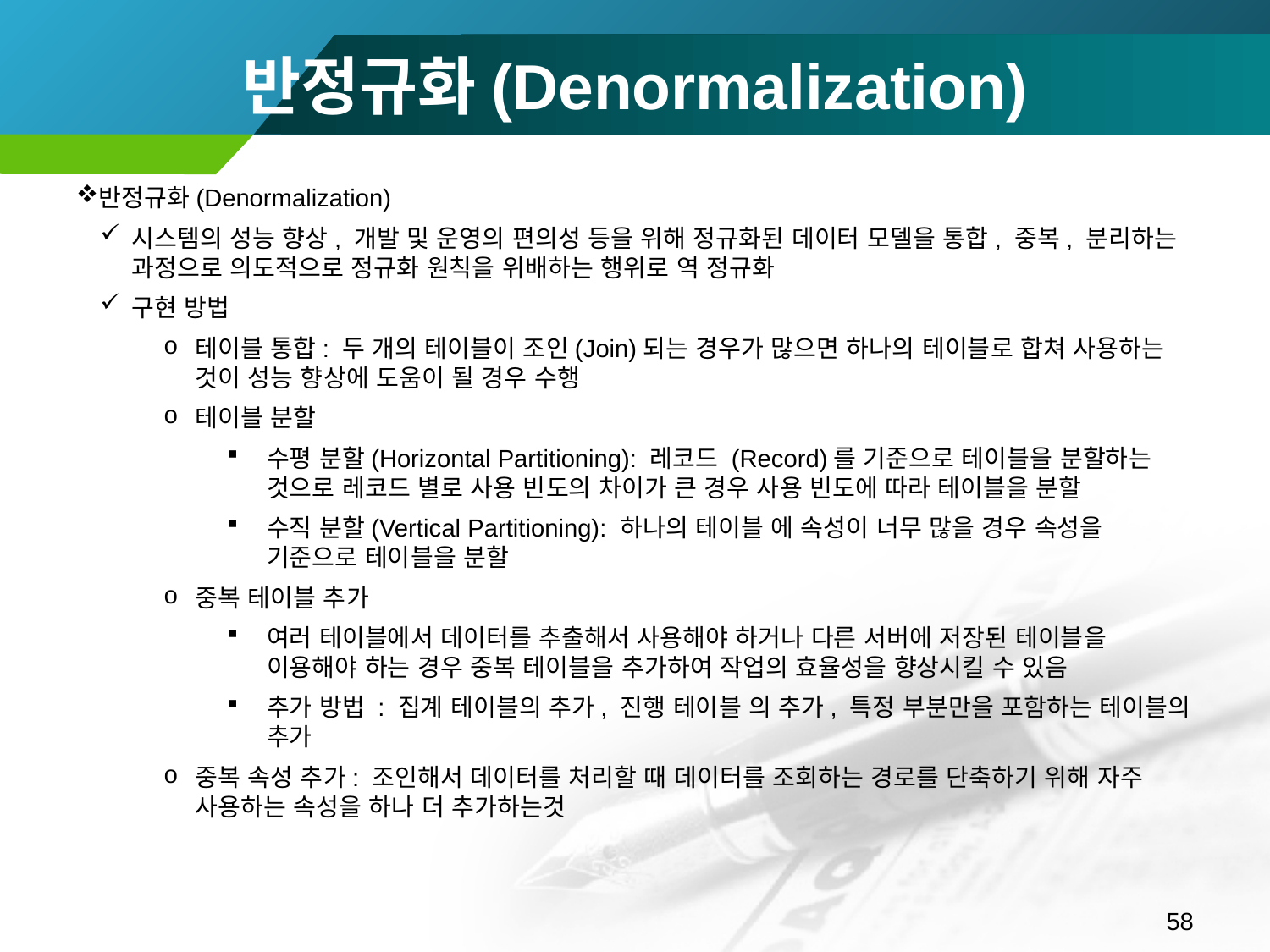

# 반정규화(Denormalization)
반정규화(Denormalization)
시스템의 성능 향상, 개발 및 운영의 편의성 등을 위해 정규화된 데이터 모델을 통합, 중복, 분리하는 과정으로 의도적으로 정규화 원칙을 위배하는 행위로 역 정규화
구현 방법
테이블 통합: 두 개의 테이블이 조인(Join)되는 경우가 많으면 하나의 테이블로 합쳐 사용하는 것이 성능 향상에 도움이 될 경우 수행
테이블 분할
수평 분할(Horizontal Partitioning): 레코드 (Record)를 기준으로 테이블을 분할하는 것으로 레코드 별로 사용 빈도의 차이가 큰 경우 사용 빈도에 따라 테이블을 분할
수직 분할(Vertical Partitioning): 하나의 테이블 에 속성이 너무 많을 경우 속성을 기준으로 테이블을 분할
중복 테이블 추가
여러 테이블에서 데이터를 추출해서 사용해야 하거나 다른 서버에 저장된 테이블을 이용해야 하는 경우 중복 테이블을 추가하여 작업의 효율성을 향상시킬 수 있음
추가 방법 : 집계 테이블의 추가, 진행 테이블 의 추가, 특정 부분만을 포함하는 테이블의 추가
중복 속성 추가: 조인해서 데이터를 처리할 때 데이터를 조회하는 경로를 단축하기 위해 자주 사용하는 속성을 하나 더 추가하는것
58